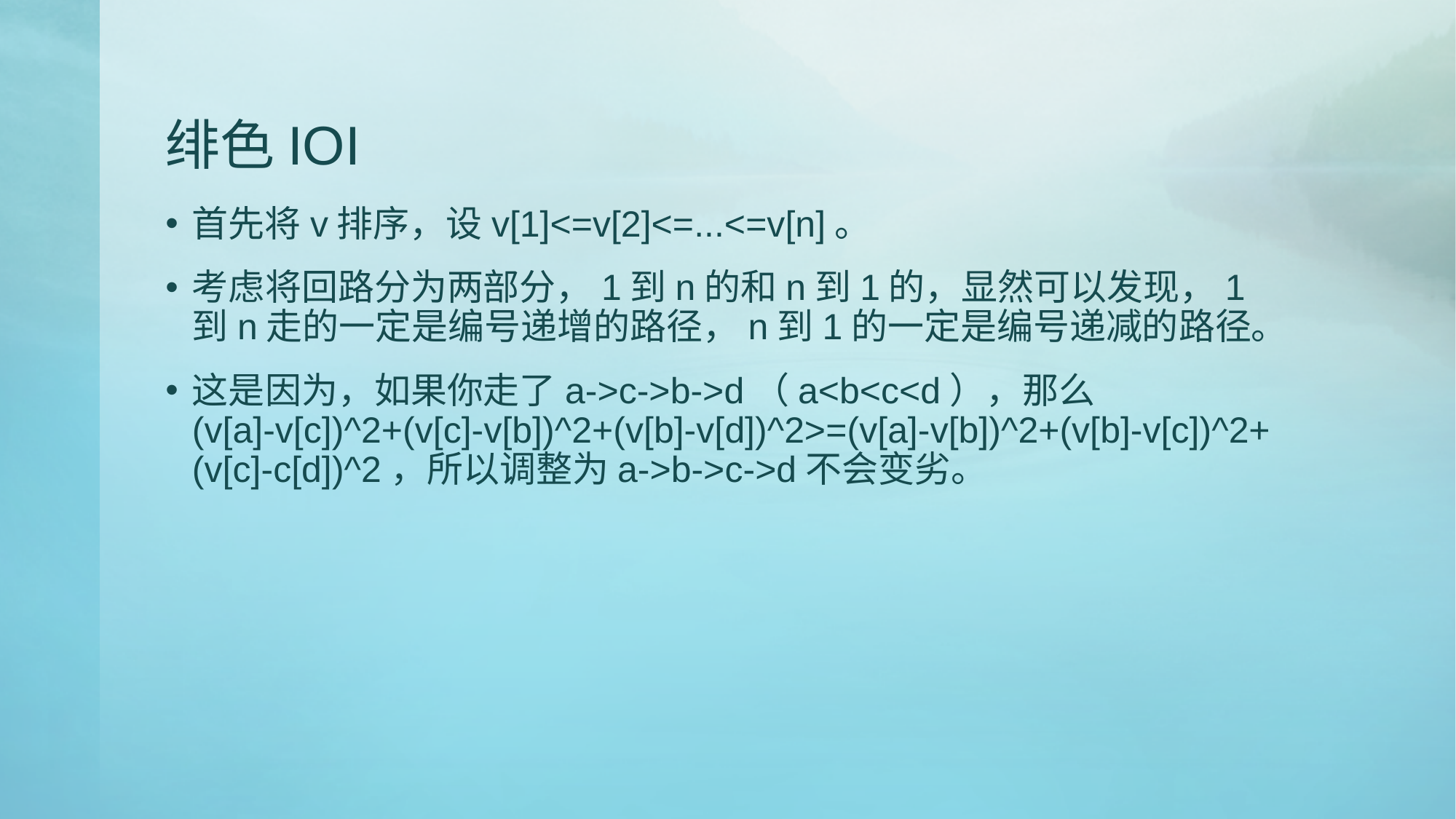

# 绯色IOI
首先将v排序，设v[1]<=v[2]<=...<=v[n]。
考虑将回路分为两部分，1到n的和n到1的，显然可以发现，1到n走的一定是编号递增的路径，n到1的一定是编号递减的路径。
这是因为，如果你走了a->c->b->d（a<b<c<d），那么
(v[a]-v[c])^2+(v[c]-v[b])^2+(v[b]-v[d])^2>=(v[a]-v[b])^2+(v[b]-v[c])^2+(v[c]-c[d])^2，所以调整为a->b->c->d不会变劣。